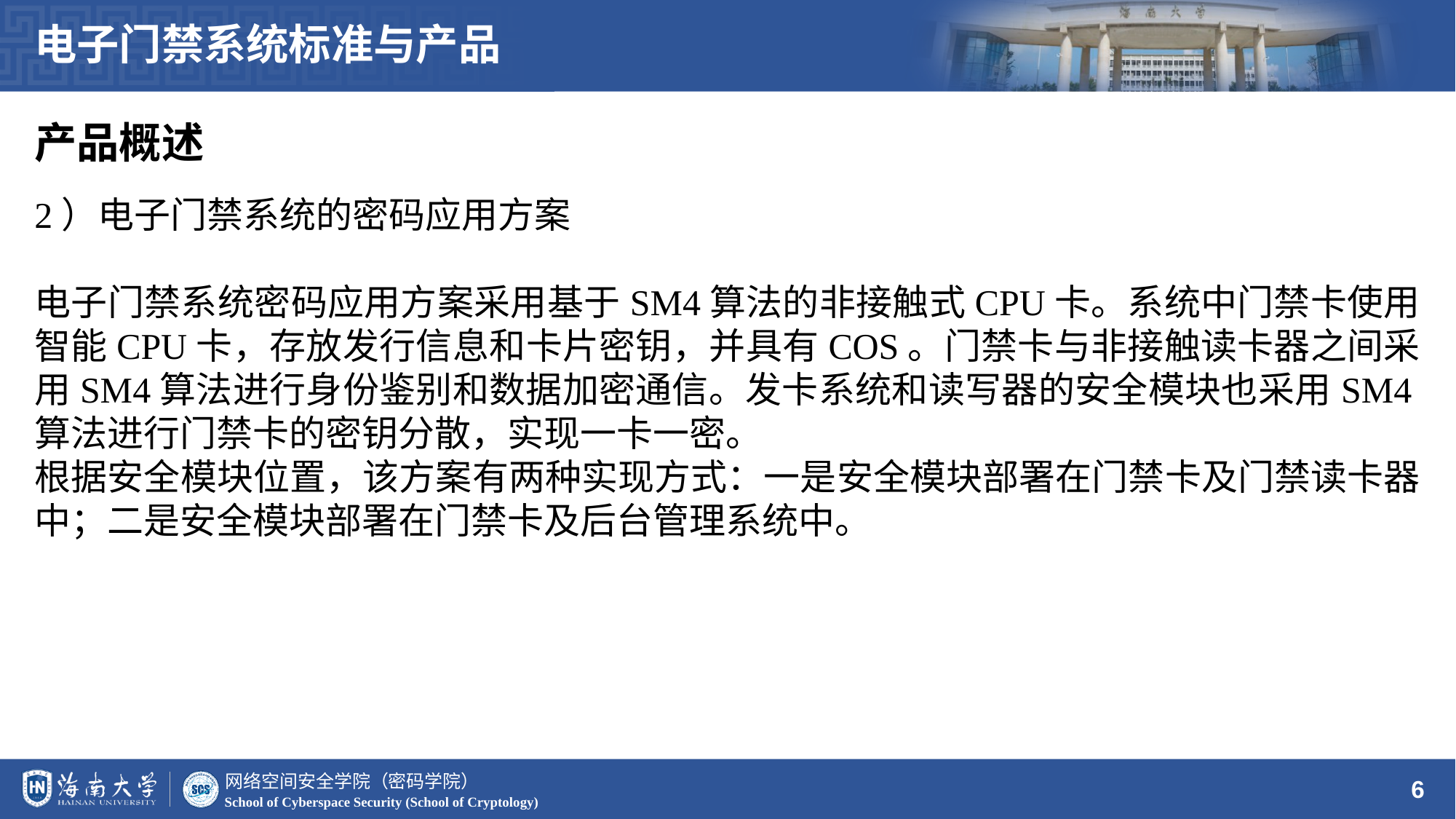

电子门禁系统标准与产品
产品概述
2）电子门禁系统的密码应用方案

电子门禁系统密码应用方案采用基于SM4算法的非接触式CPU卡。系统中门禁卡使用智能CPU卡，存放发行信息和卡片密钥，并具有COS。门禁卡与非接触读卡器之间采用SM4算法进行身份鉴别和数据加密通信。发卡系统和读写器的安全模块也采用SM4算法进行门禁卡的密钥分散，实现一卡一密。
根据安全模块位置，该方案有两种实现方式：一是安全模块部署在门禁卡及门禁读卡器中；二是安全模块部署在门禁卡及后台管理系统中。
6